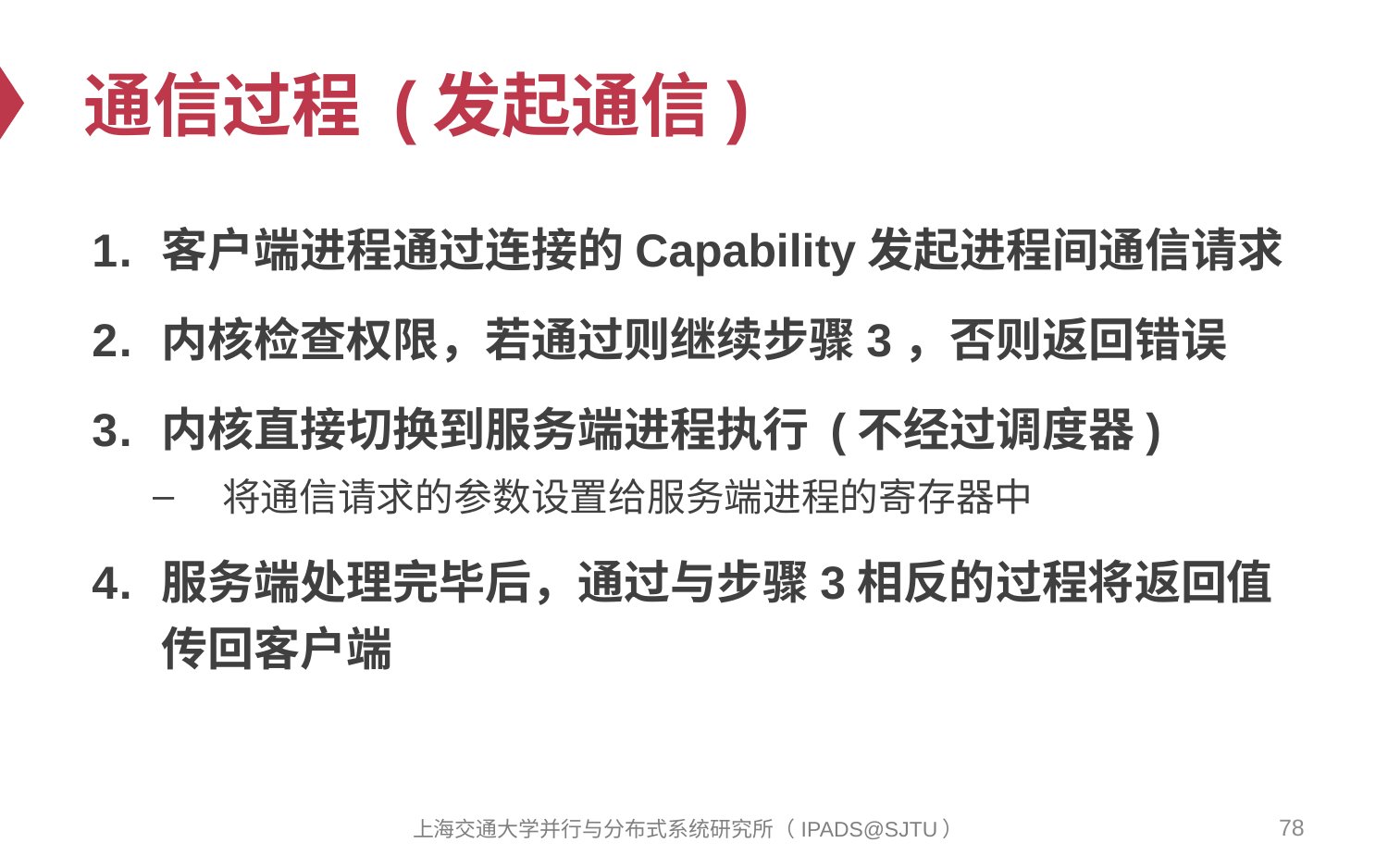

# 通信过程 (发起通信)
客户端进程通过连接的Capability发起进程间通信请求
内核检查权限，若通过则继续步骤3，否则返回错误
内核直接切换到服务端进程执行 (不经过调度器)
将通信请求的参数设置给服务端进程的寄存器中
服务端处理完毕后，通过与步骤3相反的过程将返回值传回客户端
78
上海交通大学并行与分布式系统研究所（IPADS@SJTU）